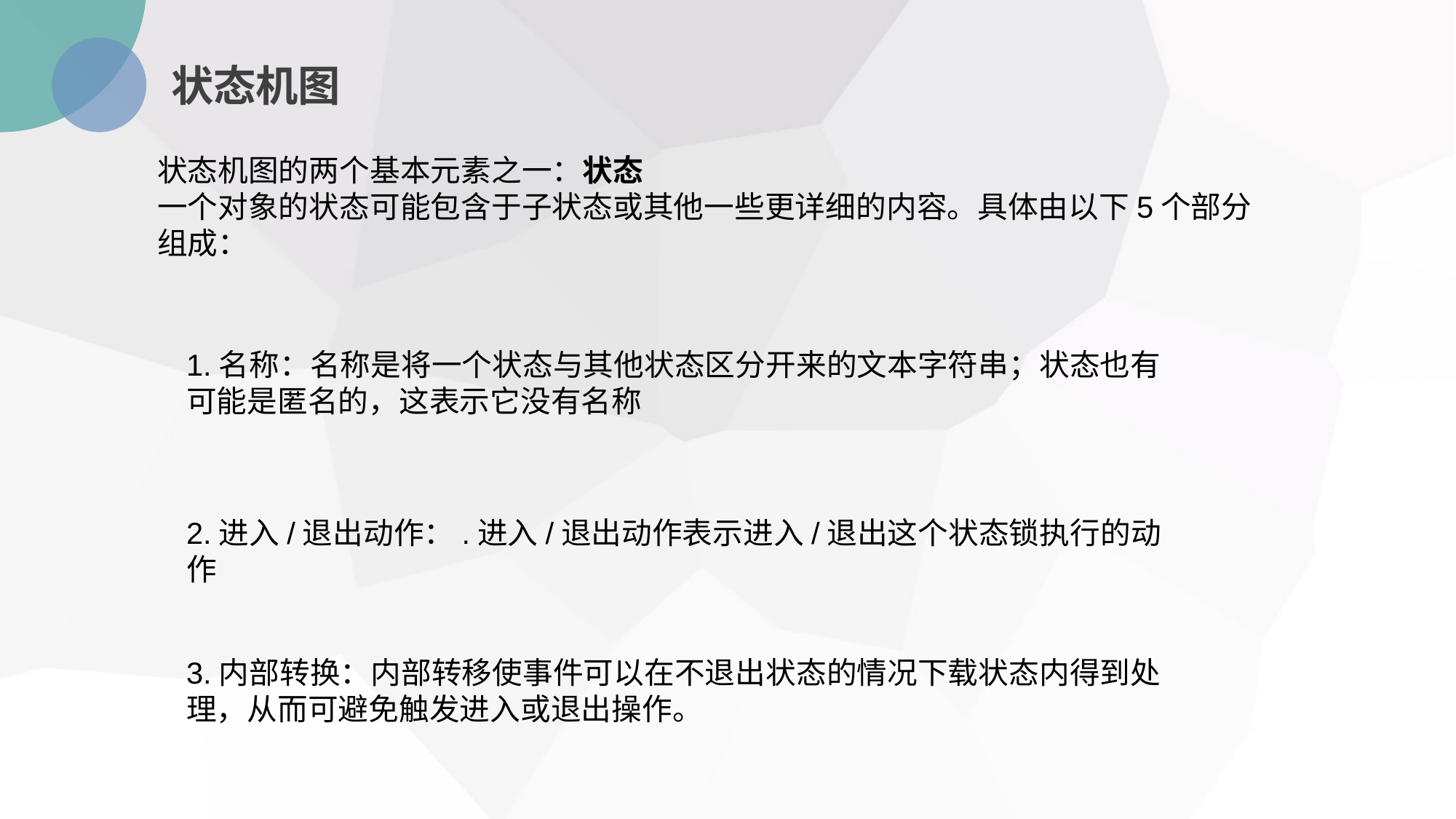

状态机图
状态机图的两个基本元素之一：状态
一个对象的状态可能包含于子状态或其他一些更详细的内容。具体由以下5个部分组成：

1.名称：名称是将一个状态与其他状态区分开来的文本字符串；状态也有可能是匿名的，这表示它没有名称
2.进入/退出动作：.进入/退出动作表示进入/退出这个状态锁执行的动作
3.内部转换：内部转移使事件可以在不退出状态的情况下载状态内得到处理，从而可避免触发进入或退出操作。